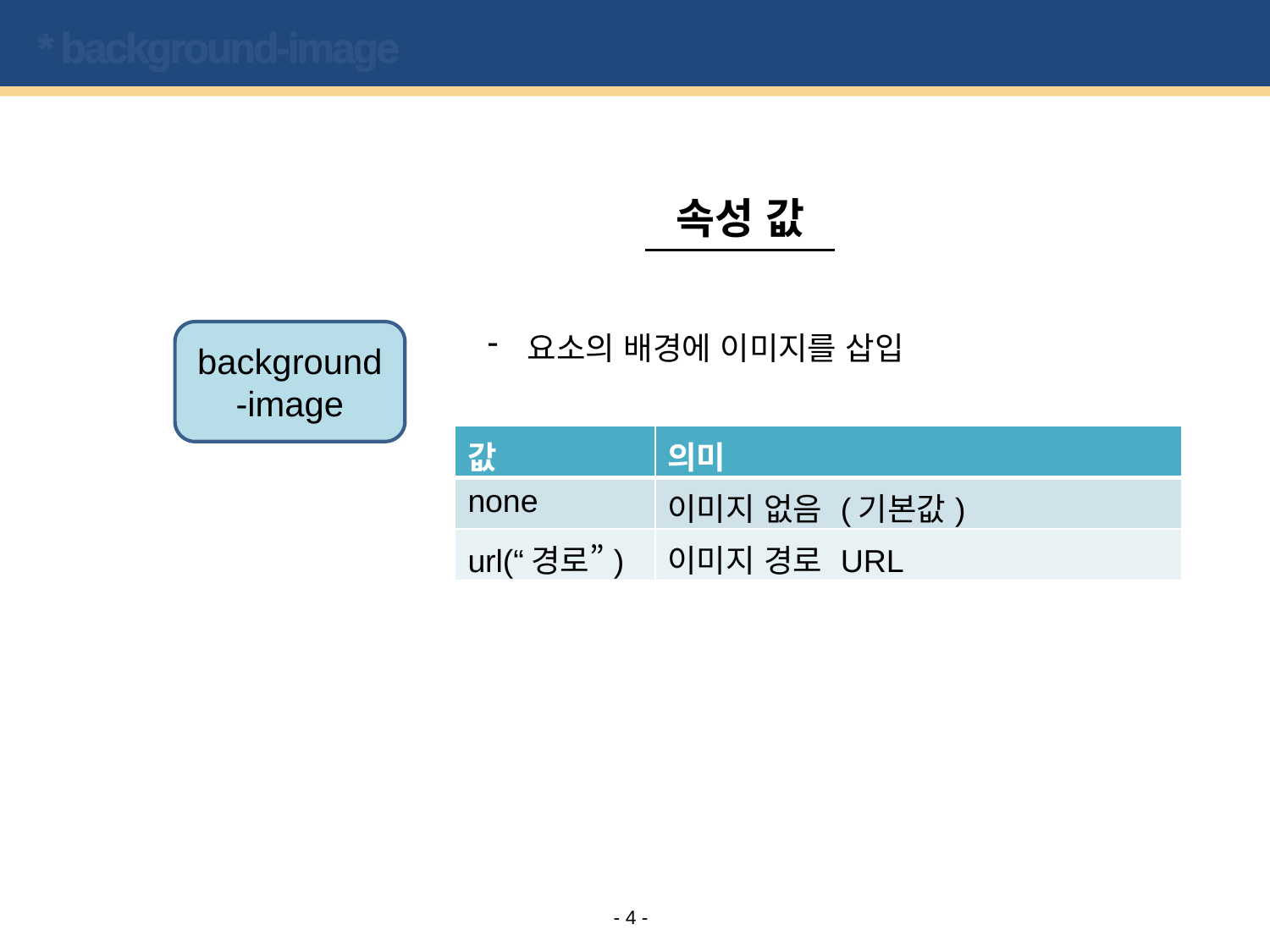

# * background-image
속성 값
background-image
요소의 배경에 이미지를 삽입
| 값 | 의미 |
| --- | --- |
| none | 이미지 없음 (기본값) |
| url(“경로”) | 이미지 경로 URL |